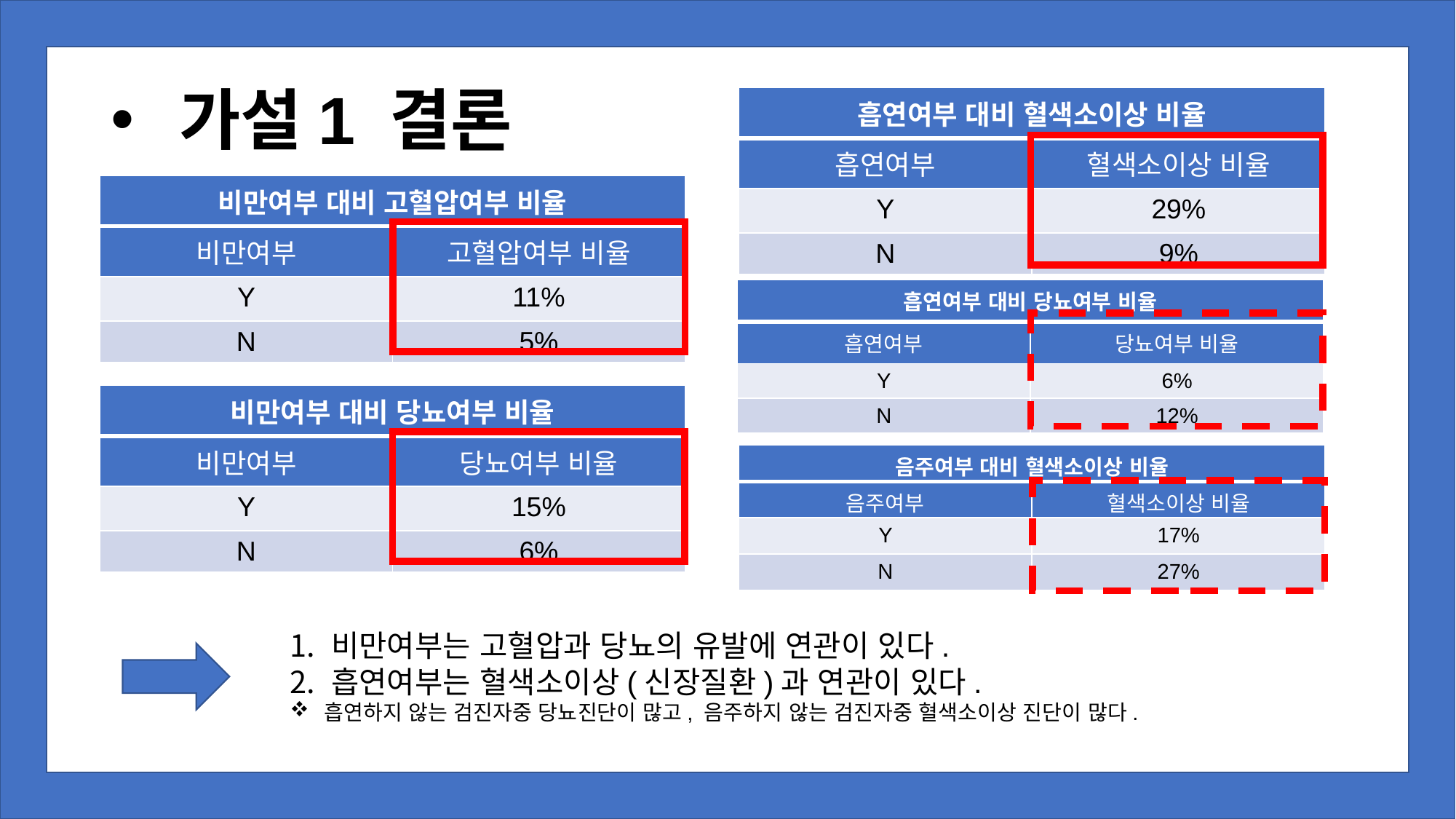

# 가설1 결론
| 흡연여부 대비 혈색소이상 비율 |  |
| --- | --- |
| 흡연여부 | 혈색소이상 비율 |
| Y | 29% |
| N | 9% |

| 비만여부 대비 고혈압여부 비율 |  |
| --- | --- |
| 비만여부 | 고혈압여부 비율 |
| Y | 11% |
| N | 5% |

| 흡연여부 대비 당뇨여부 비율 |  |
| --- | --- |
| 흡연여부 | 당뇨여부 비율 |
| Y | 6% |
| N | 12% |

| 비만여부 대비 당뇨여부 비율 |  |
| --- | --- |
| 비만여부 | 당뇨여부 비율 |
| Y | 15% |
| N | 6% |

| 음주여부 대비 혈색소이상 비율 |  |
| --- | --- |
| 음주여부 | 혈색소이상 비율 |
| Y | 17% |
| N | 27% |

비만여부는 고혈압과 당뇨의 유발에 연관이 있다.
흡연여부는 혈색소이상(신장질환)과 연관이 있다.
흡연하지 않는 검진자중 당뇨진단이 많고, 음주하지 않는 검진자중 혈색소이상 진단이 많다.